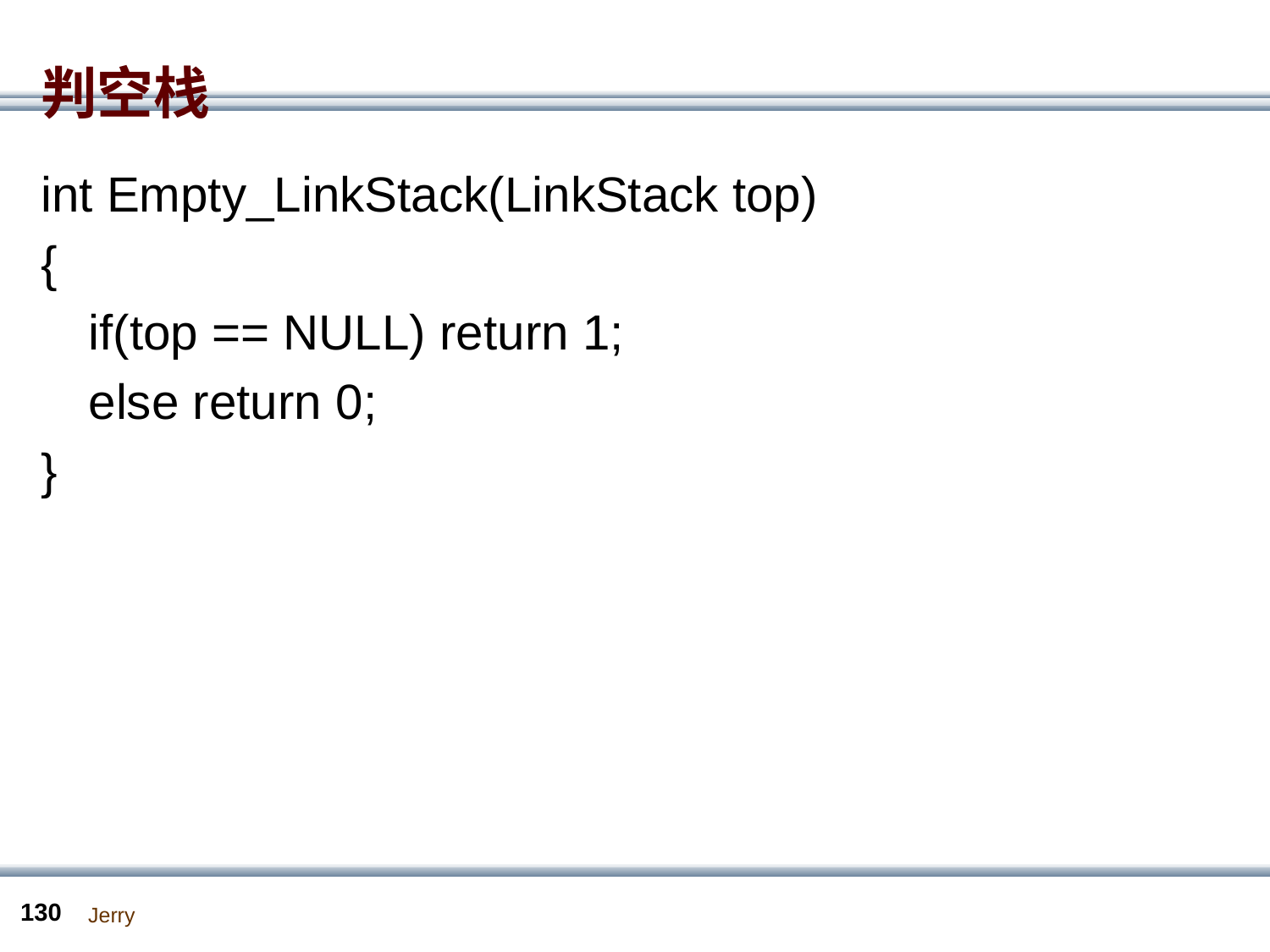

# 判空栈
int Empty_LinkStack(LinkStack top)
{
	if(top == NULL) return 1;
	else return 0;
}